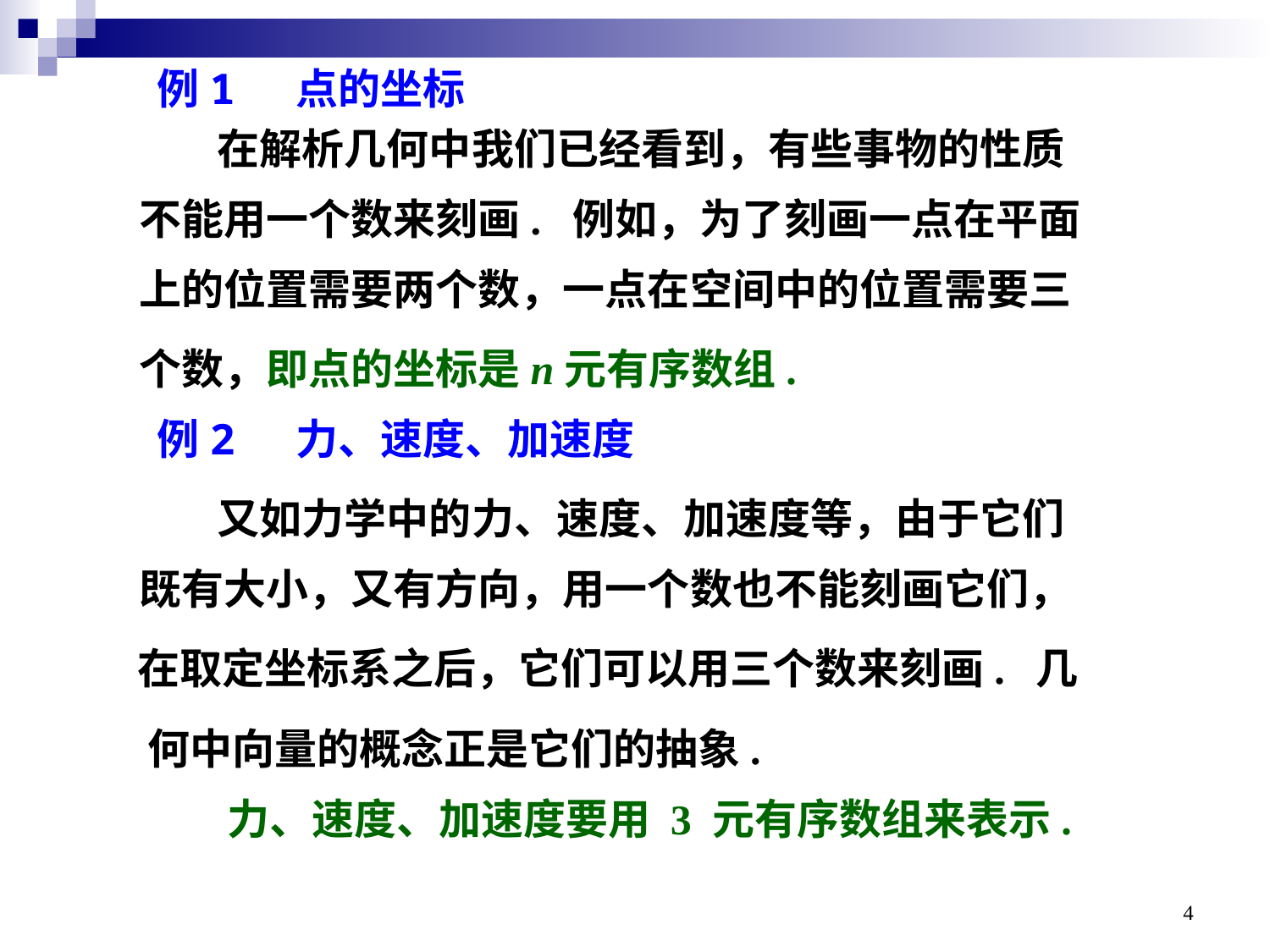

例1  点的坐标
在解析几何中我们已经看到，有些事物的性质
不能用一个数来刻画.  例如，为了刻画一点在平面
上的位置需要两个数，一点在空间中的位置需要三
个数，即点的坐标是n元有序数组.
例2  力、速度、加速度
又如力学中的力、速度、加速度等，由于它们
既有大小，又有方向，用一个数也不能刻画它们，
在取定坐标系之后，它们可以用三个数来刻画.  几
何中向量的概念正是它们的抽象.
力、速度、加速度要用 3 元有序数组来表示.
4